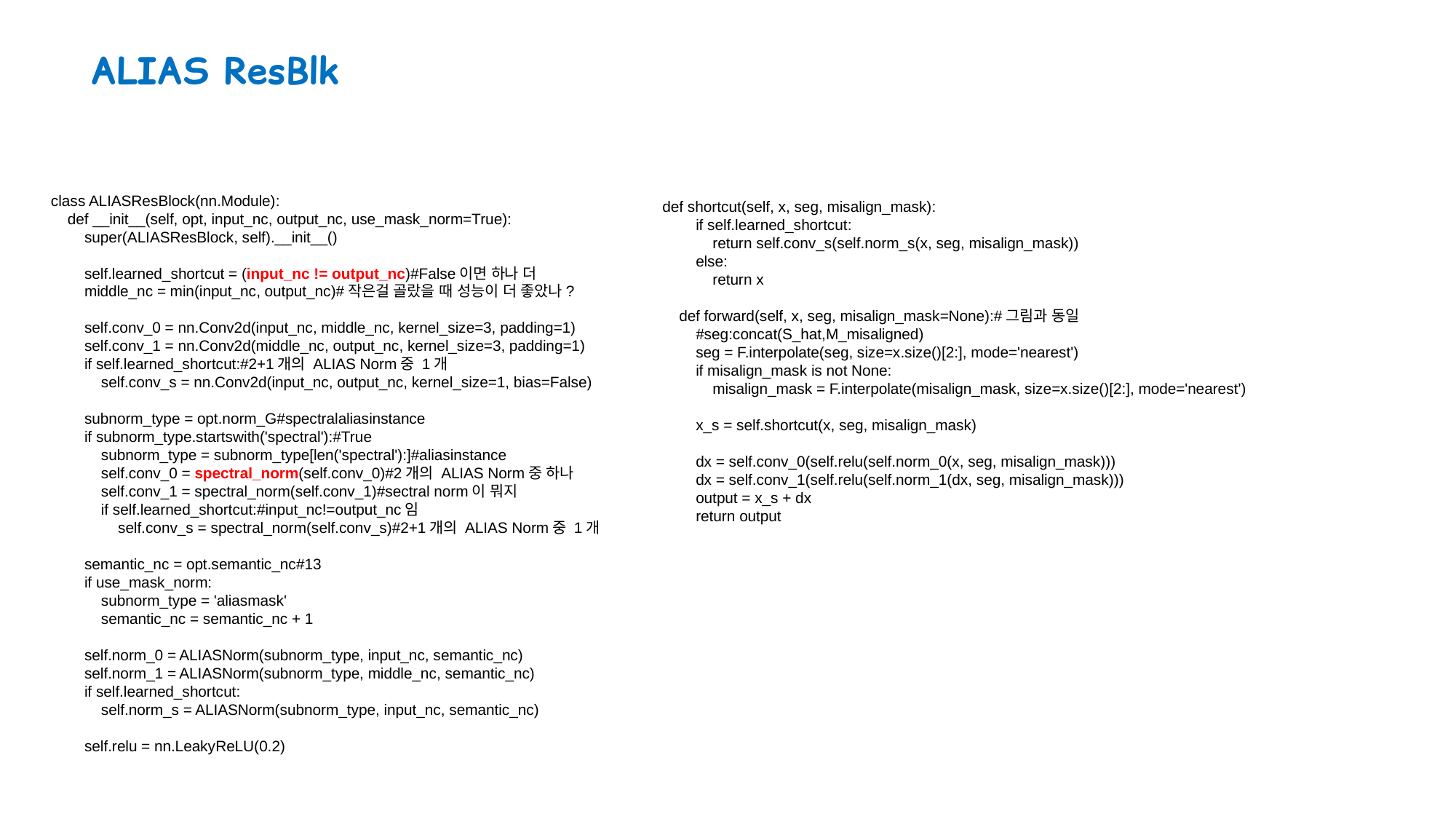

ALIAS ResBlk
class ALIASResBlock(nn.Module):
    def __init__(self, opt, input_nc, output_nc, use_mask_norm=True):
        super(ALIASResBlock, self).__init__()

        self.learned_shortcut = (input_nc != output_nc)#False이면 하나 더
        middle_nc = min(input_nc, output_nc)#작은걸 골랐을 때 성능이 더 좋았나?

        self.conv_0 = nn.Conv2d(input_nc, middle_nc, kernel_size=3, padding=1)
        self.conv_1 = nn.Conv2d(middle_nc, output_nc, kernel_size=3, padding=1)
        if self.learned_shortcut:#2+1개의 ALIAS Norm중 1개
            self.conv_s = nn.Conv2d(input_nc, output_nc, kernel_size=1, bias=False)

        subnorm_type = opt.norm_G#spectralaliasinstance
        if subnorm_type.startswith('spectral'):#True
            subnorm_type = subnorm_type[len('spectral'):]#aliasinstance
            self.conv_0 = spectral_norm(self.conv_0)#2개의 ALIAS Norm중 하나
            self.conv_1 = spectral_norm(self.conv_1)#sectral norm이 뭐지
            if self.learned_shortcut:#input_nc!=output_nc임
                self.conv_s = spectral_norm(self.conv_s)#2+1개의 ALIAS Norm중 1개

        semantic_nc = opt.semantic_nc#13
        if use_mask_norm:
            subnorm_type = 'aliasmask'
            semantic_nc = semantic_nc + 1

        self.norm_0 = ALIASNorm(subnorm_type, input_nc, semantic_nc)
        self.norm_1 = ALIASNorm(subnorm_type, middle_nc, semantic_nc)
        if self.learned_shortcut:
            self.norm_s = ALIASNorm(subnorm_type, input_nc, semantic_nc)

        self.relu = nn.LeakyReLU(0.2)

def shortcut(self, x, seg, misalign_mask):
        if self.learned_shortcut:
            return self.conv_s(self.norm_s(x, seg, misalign_mask))
        else:
            return x

    def forward(self, x, seg, misalign_mask=None):#그림과 동일
        #seg:concat(S_hat,M_misaligned)
        seg = F.interpolate(seg, size=x.size()[2:], mode='nearest')
        if misalign_mask is not None:
            misalign_mask = F.interpolate(misalign_mask, size=x.size()[2:], mode='nearest')

        x_s = self.shortcut(x, seg, misalign_mask)

        dx = self.conv_0(self.relu(self.norm_0(x, seg, misalign_mask)))
        dx = self.conv_1(self.relu(self.norm_1(dx, seg, misalign_mask)))
        output = x_s + dx
        return output